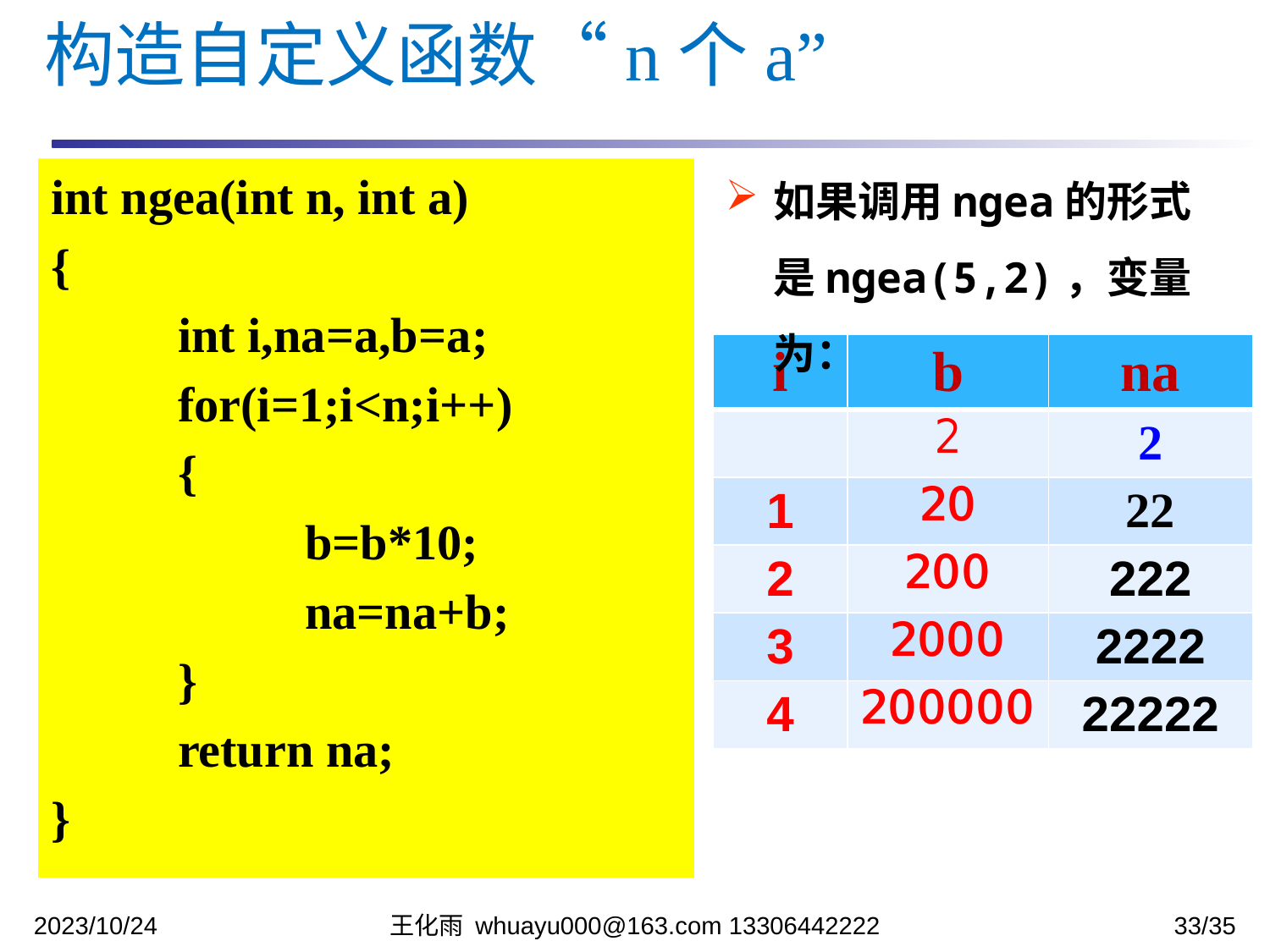

构造自定义函数“n个a”
如果调用ngea的形式是ngea(5,2)，变量为：
int ngea(int n, int a)
{
	int i,na=a,b=a;
	for(i=1;i<n;i++)
	{
		b=b*10;
		na=na+b;
	}
	return na;
}
| i | b | na |
| --- | --- | --- |
|  | 2 | 2 |
| 1 | 20 | 22 |
| 2 | 200 | 222 |
| 3 | 2000 | 2222 |
| 4 | 200000 | 22222 |
2023/10/24
王化雨 whuayu000@163.com 13306442222
33/35